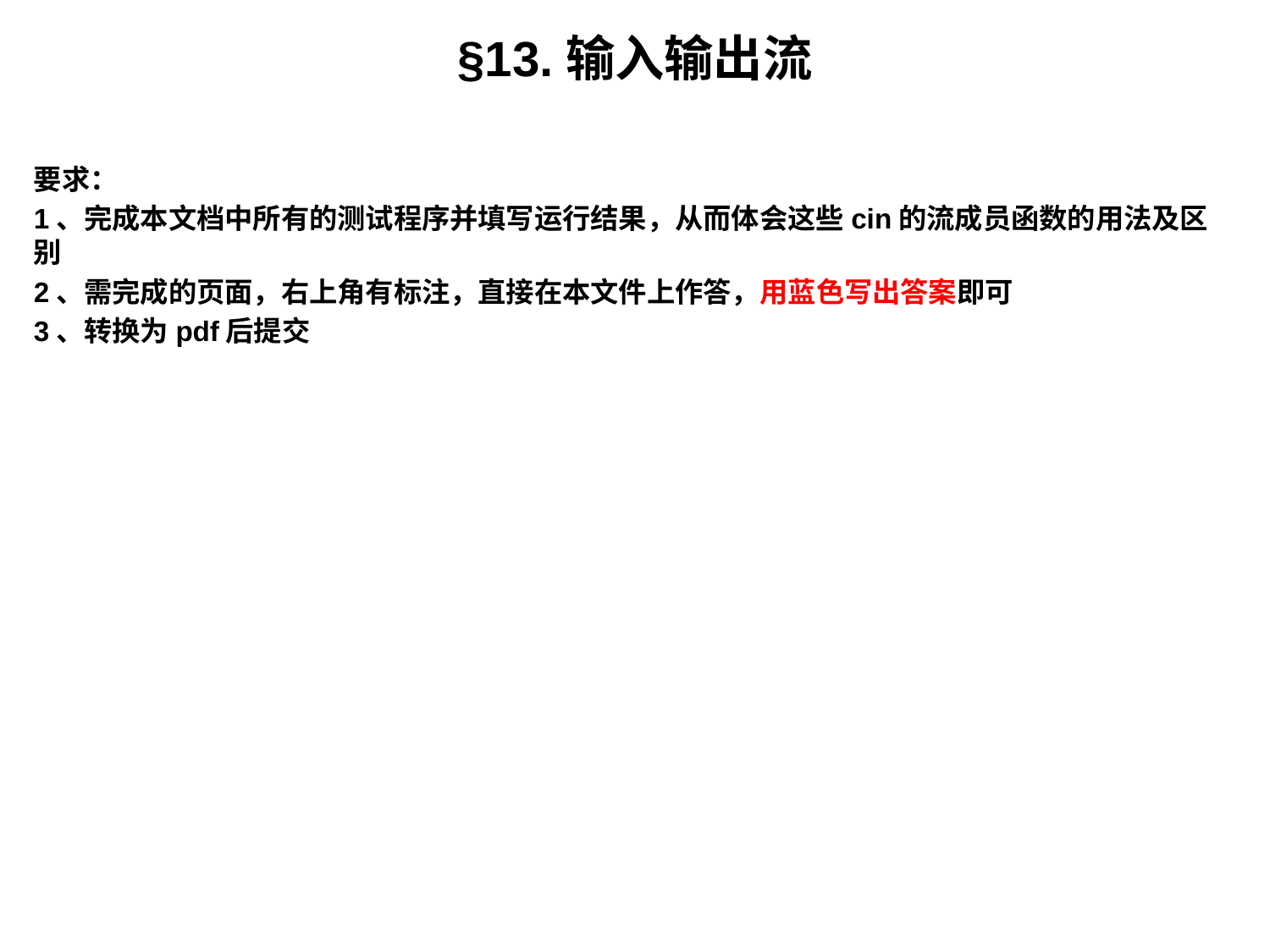

§13.输入输出流

要求：
1、完成本文档中所有的测试程序并填写运行结果，从而体会这些cin的流成员函数的用法及区别
2、需完成的页面，右上角有标注，直接在本文件上作答，用蓝色写出答案即可
3、转换为pdf后提交